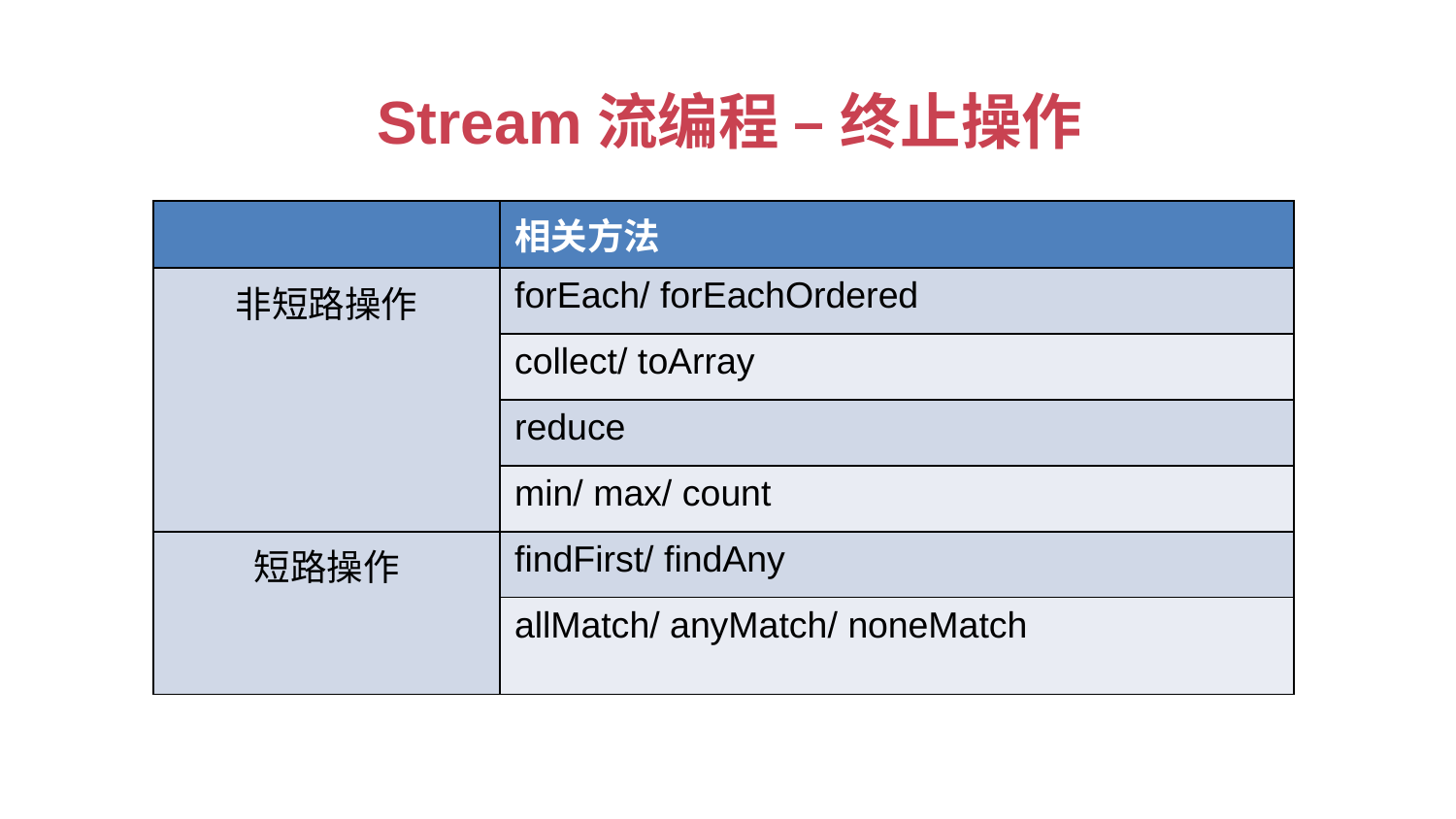

Stream流编程 – 终止操作
|  | 相关方法 |
| --- | --- |
| 非短路操作 | forEach/ forEachOrdered |
|  | collect/ toArray |
|  | reduce |
|  | min/ max/ count |
| 短路操作 | findFirst/ findAny |
|  | allMatch/ anyMatch/ noneMatch |